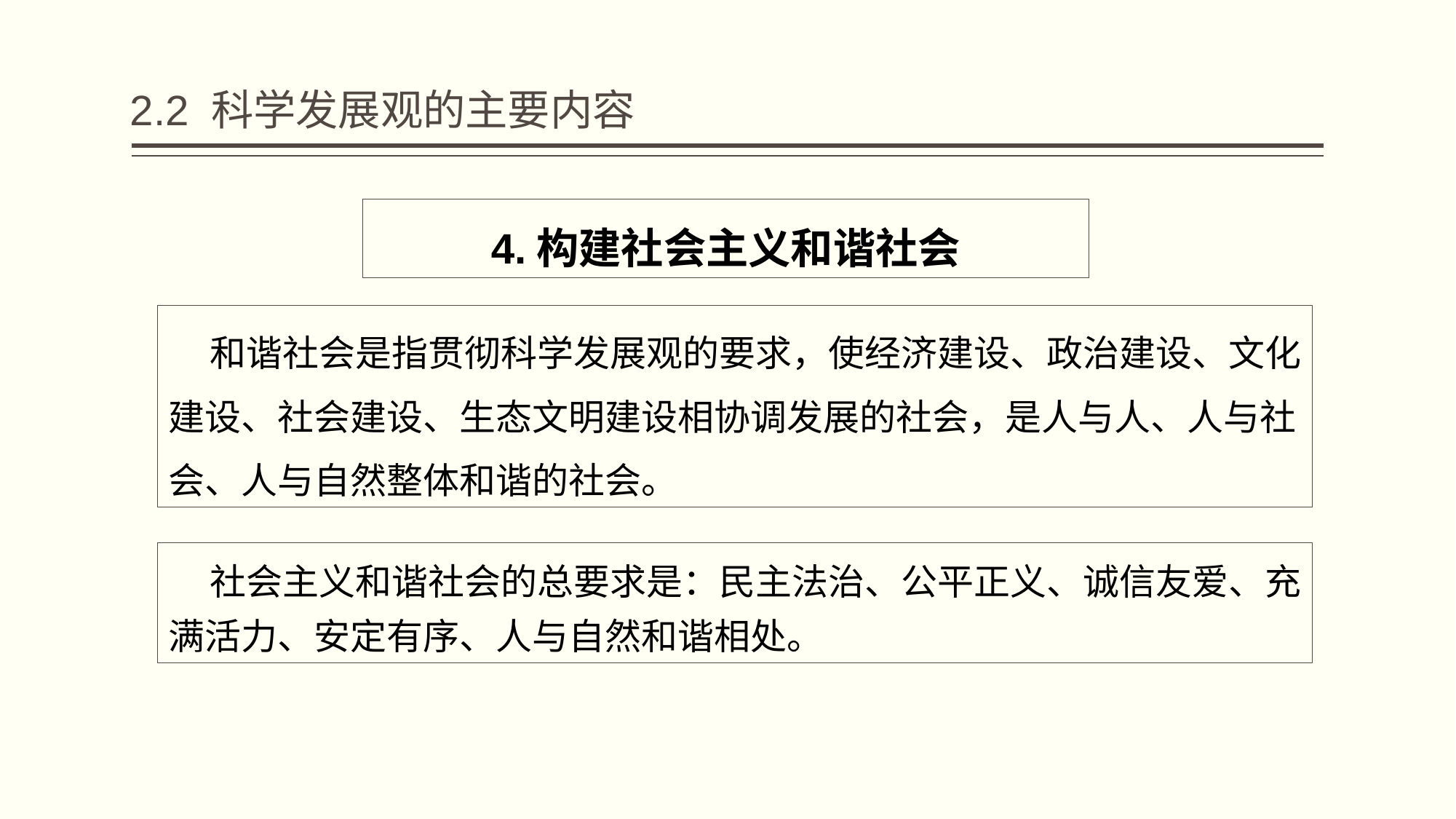

# 2.2 科学发展观的主要内容
4.构建社会主义和谐社会
    和谐社会是指贯彻科学发展观的要求，使经济建设、政治建设、文化建设、社会建设、生态文明建设相协调发展的社会，是人与人、人与社会、人与自然整体和谐的社会。
    社会主义和谐社会的总要求是：民主法治、公平正义、诚信友爱、充满活力、安定有序、人与自然和谐相处。